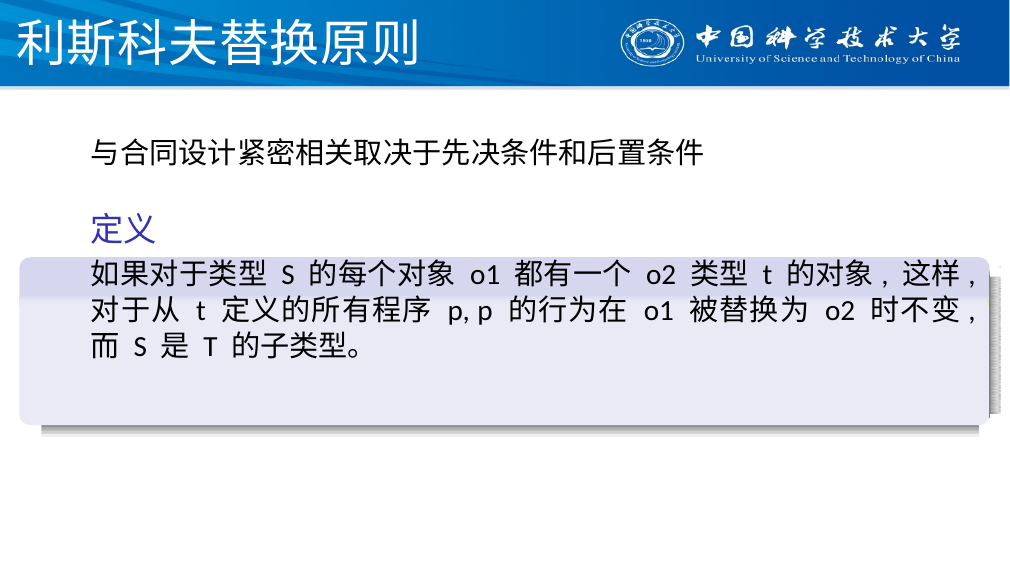

# 利斯科夫替换原则
与合同设计紧密相关取决于先决条件和后置条件

定义
如果对于类型 S 的每个对象 o1 都有一个 o2 类型 t 的对象, 这样, 对于从 t 定义的所有程序 p, p 的行为在 o1 被替换为 o2 时不变, 而 S 是 T 的子类型。